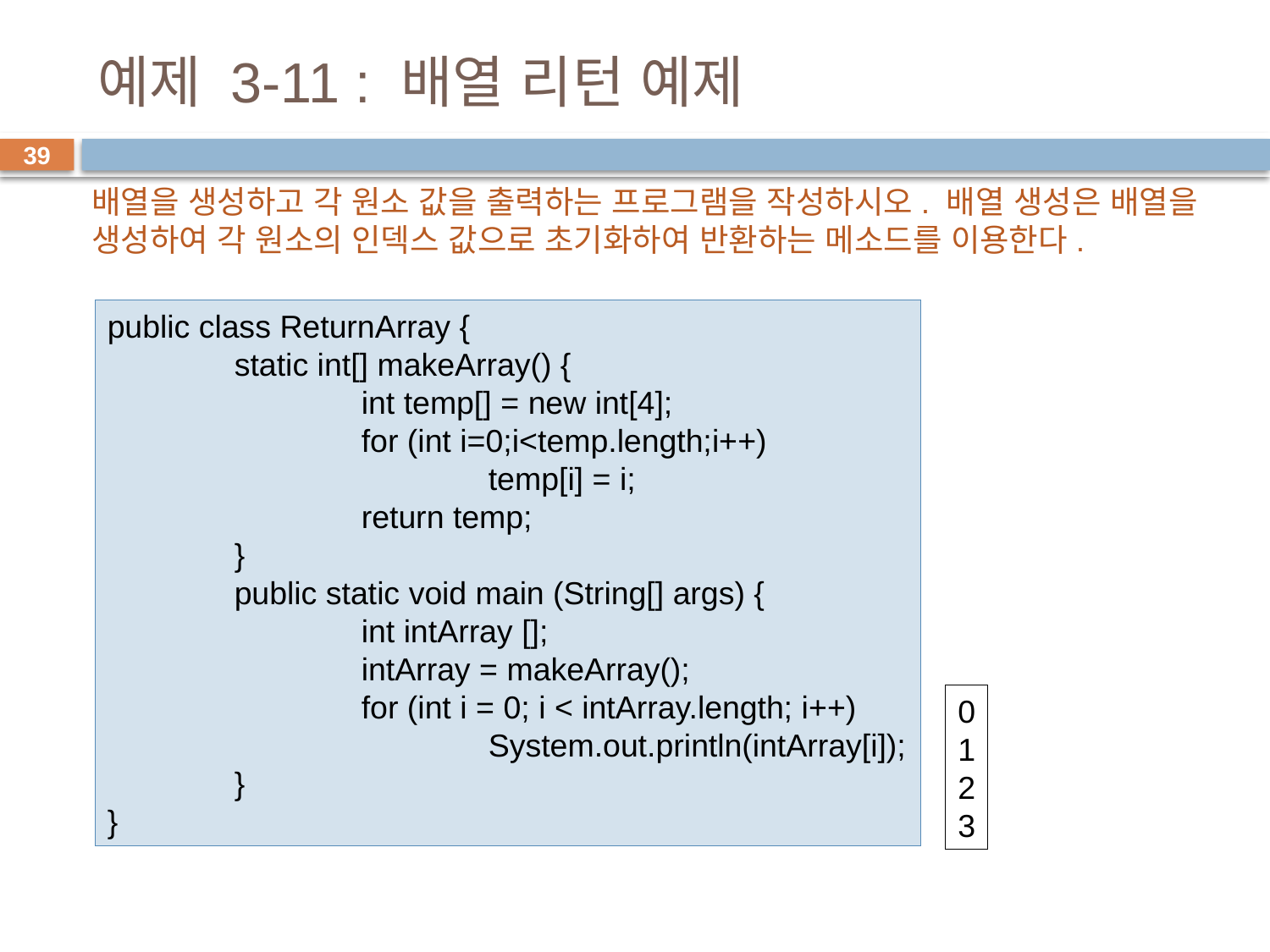

# 예제 3-11 : 배열 리턴 예제
39
배열을 생성하고 각 원소 값을 출력하는 프로그램을 작성하시오. 배열 생성은 배열을 생성하여 각 원소의 인덱스 값으로 초기화하여 반환하는 메소드를 이용한다.
public class ReturnArray {
	static int[] makeArray() {
		int temp[] = new int[4];
		for (int i=0;i<temp.length;i++)
			temp[i] = i;
		return temp;
	}
	public static void main (String[] args) {
		int intArray [];
		intArray = makeArray();
		for (int i = 0; i < intArray.length; i++)
			System.out.println(intArray[i]);
	}
}
0
1
2
3